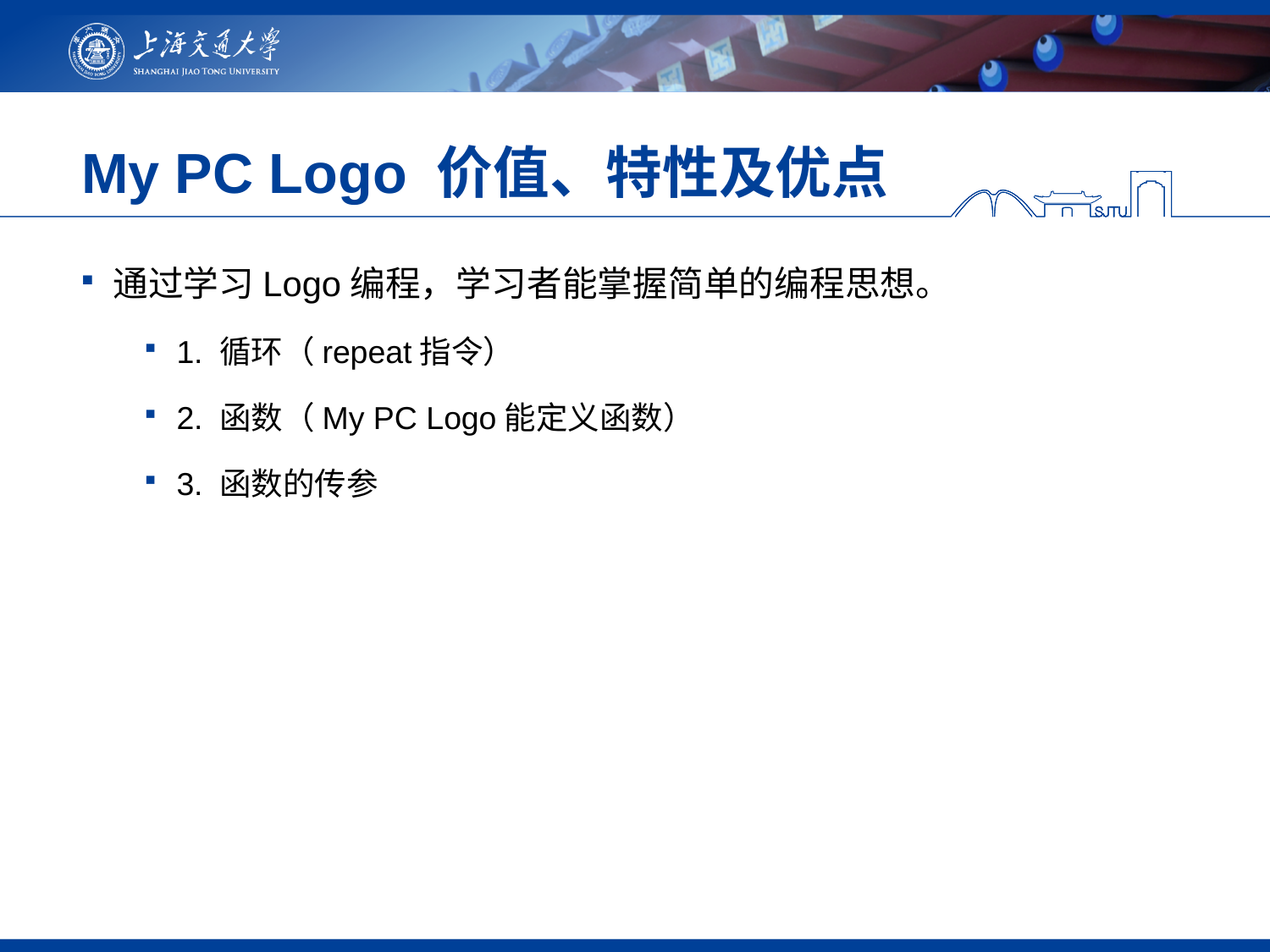

# My PC Logo 价值、特性及优点
通过学习Logo编程，学习者能掌握简单的编程思想。
1. 循环（repeat指令）
2. 函数（My PC Logo能定义函数）
3. 函数的传参